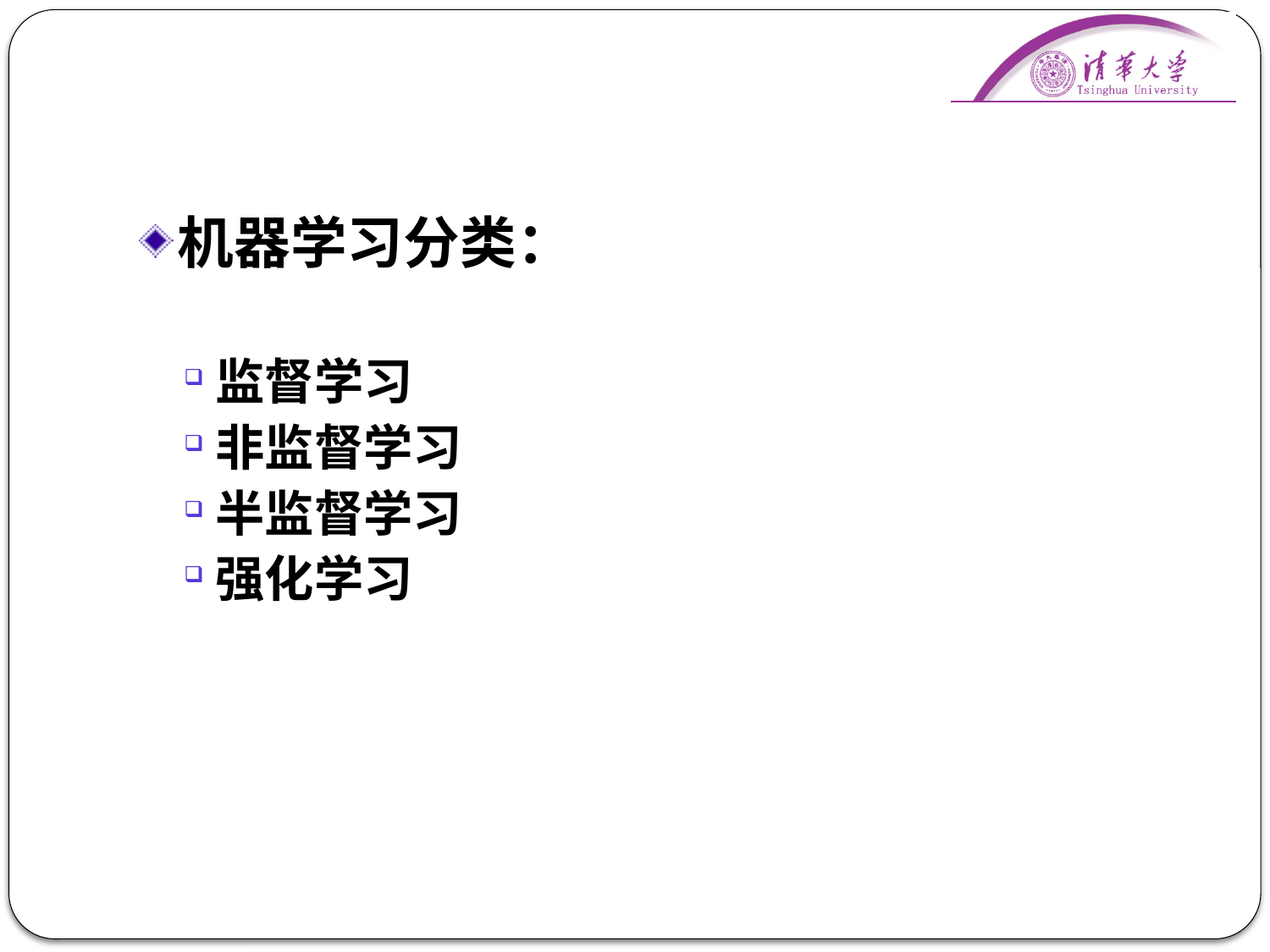

#
机器学习分类：

监督学习
非监督学习
半监督学习
强化学习
6